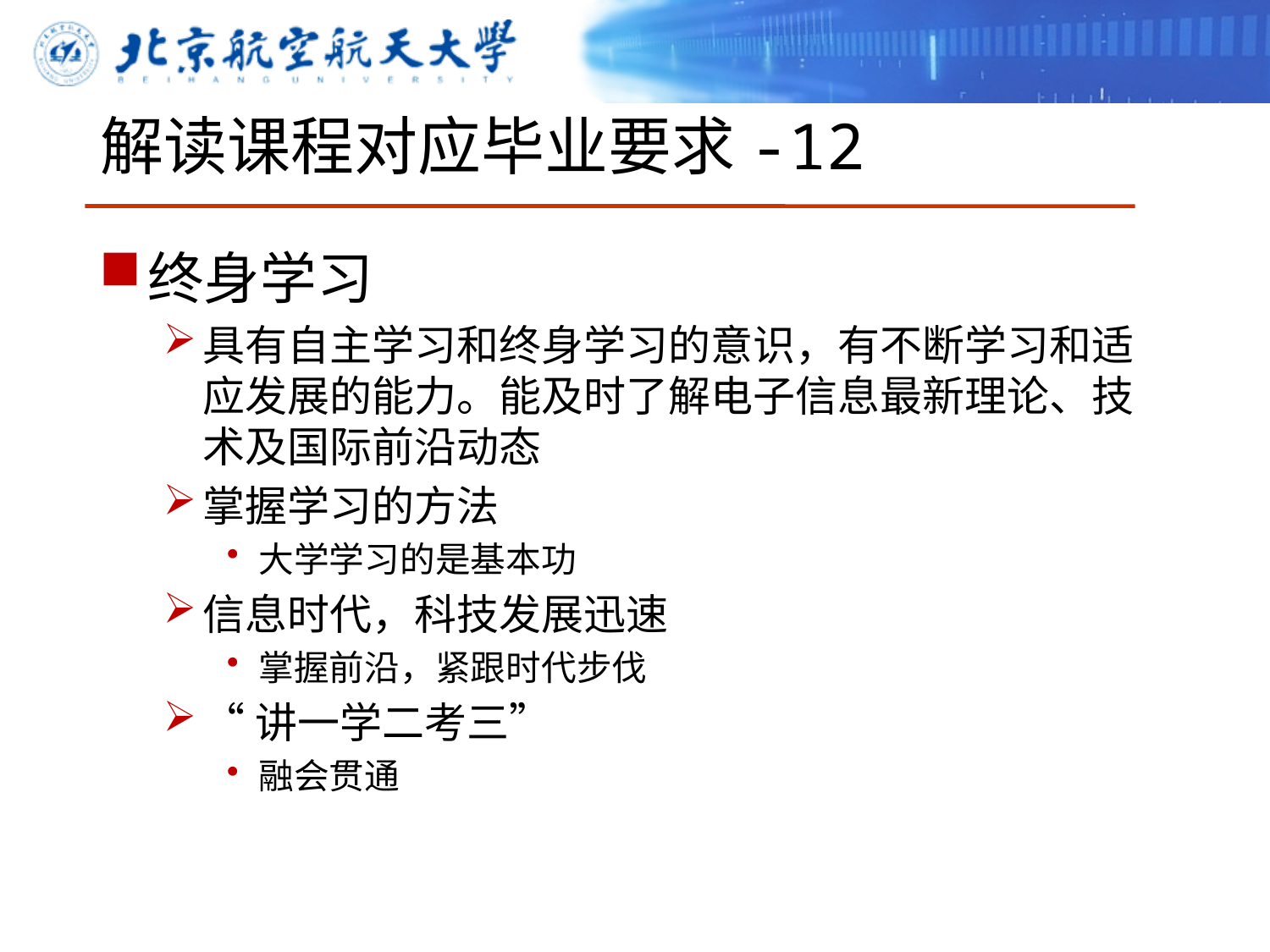

# 解读课程对应毕业要求-12
终身学习
具有自主学习和终身学习的意识，有不断学习和适应发展的能力。能及时了解电子信息最新理论、技术及国际前沿动态
掌握学习的方法
大学学习的是基本功
信息时代，科技发展迅速
掌握前沿，紧跟时代步伐
“讲一学二考三”
融会贯通